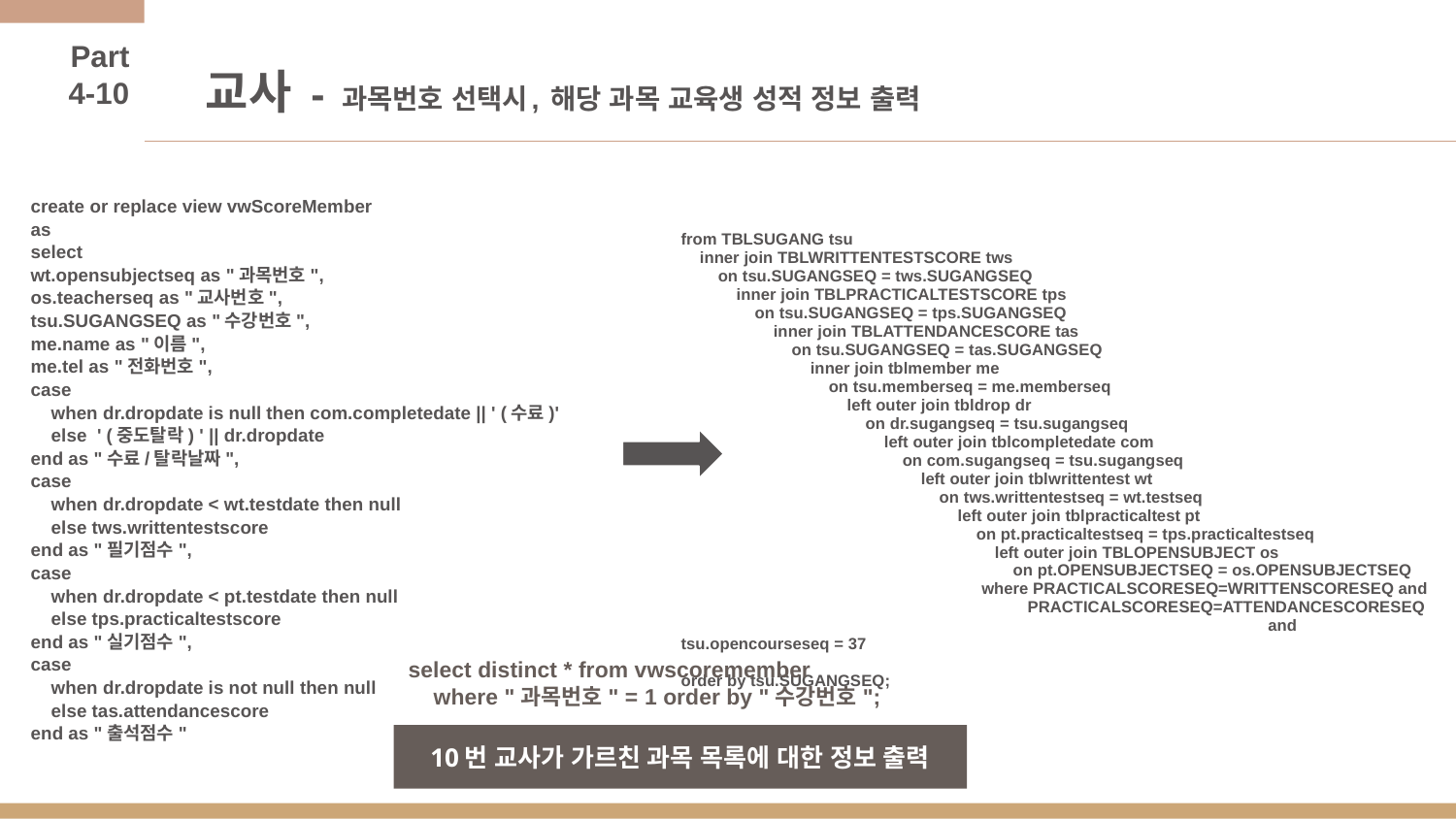

Part 4-10
# 교사 - 과목번호 선택시, 해당 과목 교육생 성적 정보 출력
create or replace view vwScoreMember
as
select
wt.opensubjectseq as "과목번호",
os.teacherseq as "교사번호",
tsu.SUGANGSEQ as "수강번호",
me.name as "이름",
me.tel as "전화번호",
case
    when dr.dropdate is null then com.completedate || ' (수료)'
    else  ' (중도탈락) ' || dr.dropdate
end as "수료/탈락날짜",
case
    when dr.dropdate < wt.testdate then null
    else tws.writtentestscore
end as "필기점수",
case
    when dr.dropdate < pt.testdate then null
    else tps.practicaltestscore
end as "실기점수",
case
    when dr.dropdate is not null then null
    else tas.attendancescore
end as "출석점수"

from TBLSUGANG tsu
    inner join TBLWRITTENTESTSCORE tws
        on tsu.SUGANGSEQ = tws.SUGANGSEQ
            inner join TBLPRACTICALTESTSCORE tps
                on tsu.SUGANGSEQ = tps.SUGANGSEQ
                    inner join TBLATTENDANCESCORE tas
                        on tsu.SUGANGSEQ = tas.SUGANGSEQ
                            inner join tblmember me
                                on tsu.memberseq = me.memberseq
                                    left outer join tbldrop dr
                                        on dr.sugangseq = tsu.sugangseq
                                            left outer join tblcompletedate com
                                                on com.sugangseq = tsu.sugangseq
                                                    left outer join tblwrittentest wt
                                                        on tws.writtentestseq = wt.testseq
                                                            left outer join tblpracticaltest pt
                                                                on pt.practicaltestseq = tps.practicaltestseq
                                                                    left outer join TBLOPENSUBJECT os
                                                                        on pt.OPENSUBJECTSEQ = os.OPENSUBJECTSEQ
  where PRACTICALSCORESEQ=WRITTENSCORESEQ and
            PRACTICALSCORESEQ=ATTENDANCESCORESEQ
                               				 and tsu.opencourseseq = 37
                    					order by tsu.SUGANGSEQ;

select distinct * from vwscoremember
    where "과목번호" = 1 order by "수강번호";

10번 교사가 가르친 과목 목록에 대한 정보 출력